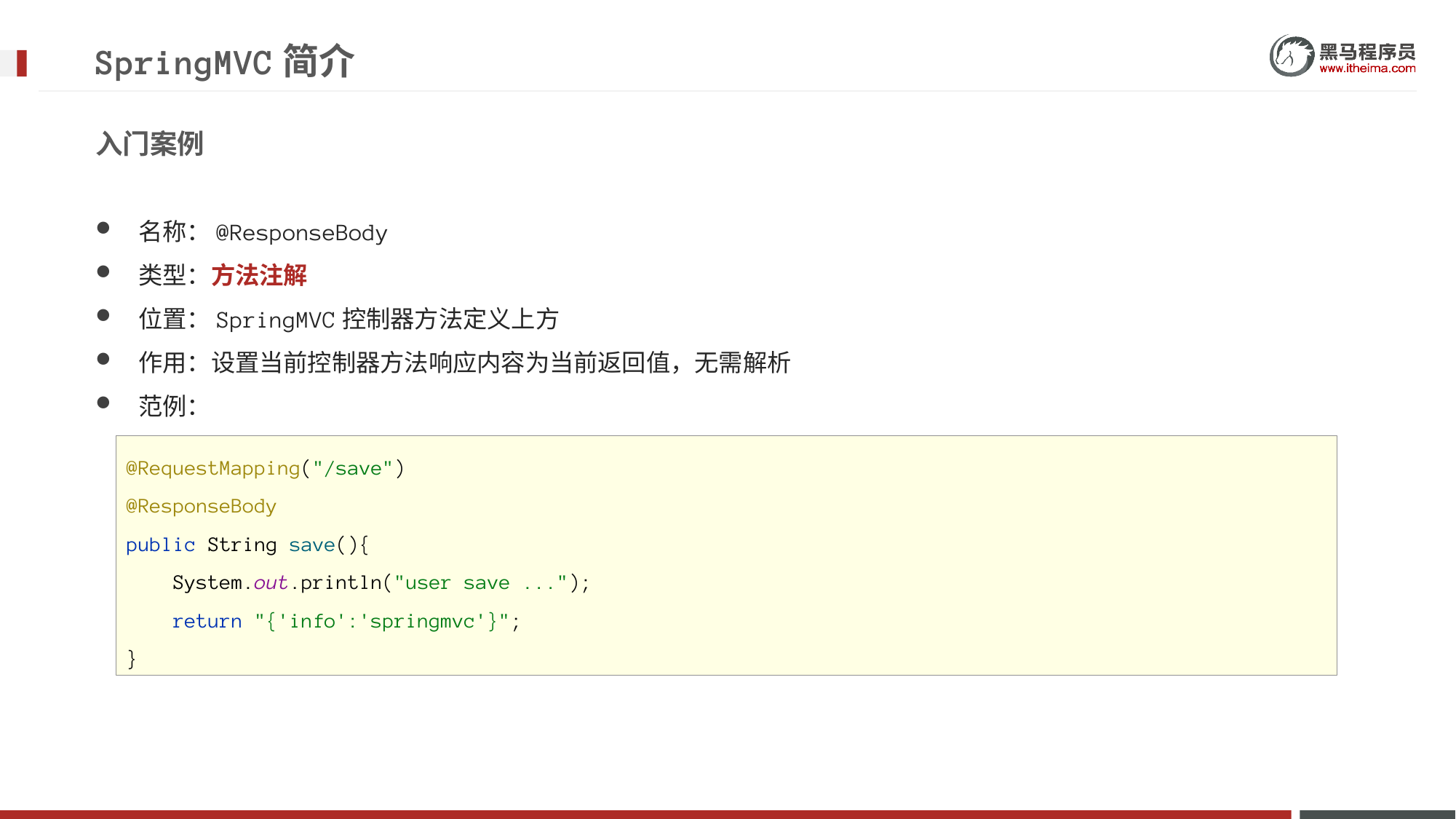

# SpringMVC简介
入门案例
名称：@ResponseBody
类型：方法注解
位置：SpringMVC控制器方法定义上方
作用：设置当前控制器方法响应内容为当前返回值，无需解析
范例：
@RequestMapping("/save")
@ResponseBody
public String save(){
    System.out.println("user save ...");
    return "{'info':'springmvc'}";
}